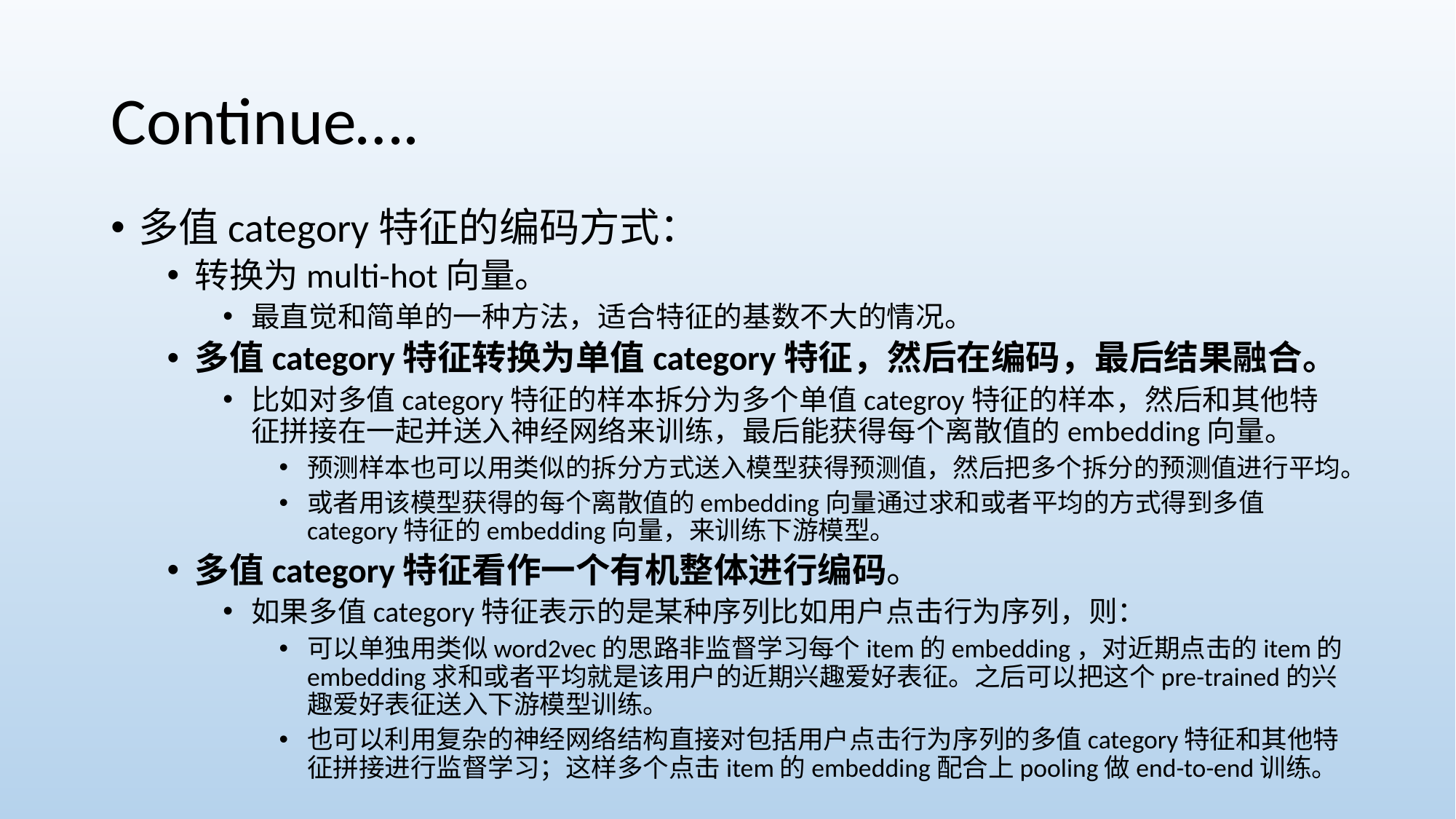

# Continue….
多值category特征的编码方式：
转换为multi-hot向量。
最直觉和简单的一种方法，适合特征的基数不大的情况。
多值category特征转换为单值category特征，然后在编码，最后结果融合。
比如对多值category特征的样本拆分为多个单值categroy特征的样本，然后和其他特征拼接在一起并送入神经网络来训练，最后能获得每个离散值的embedding向量。
预测样本也可以用类似的拆分方式送入模型获得预测值，然后把多个拆分的预测值进行平均。
或者用该模型获得的每个离散值的embedding向量通过求和或者平均的方式得到多值category特征的embedding向量，来训练下游模型。
多值category特征看作一个有机整体进行编码。
如果多值category特征表示的是某种序列比如用户点击行为序列，则：
可以单独用类似word2vec的思路非监督学习每个item的embedding，对近期点击的item的embedding求和或者平均就是该用户的近期兴趣爱好表征。之后可以把这个pre-trained的兴趣爱好表征送入下游模型训练。
也可以利用复杂的神经网络结构直接对包括用户点击行为序列的多值category特征和其他特征拼接进行监督学习；这样多个点击item的embedding配合上pooling做end-to-end训练。